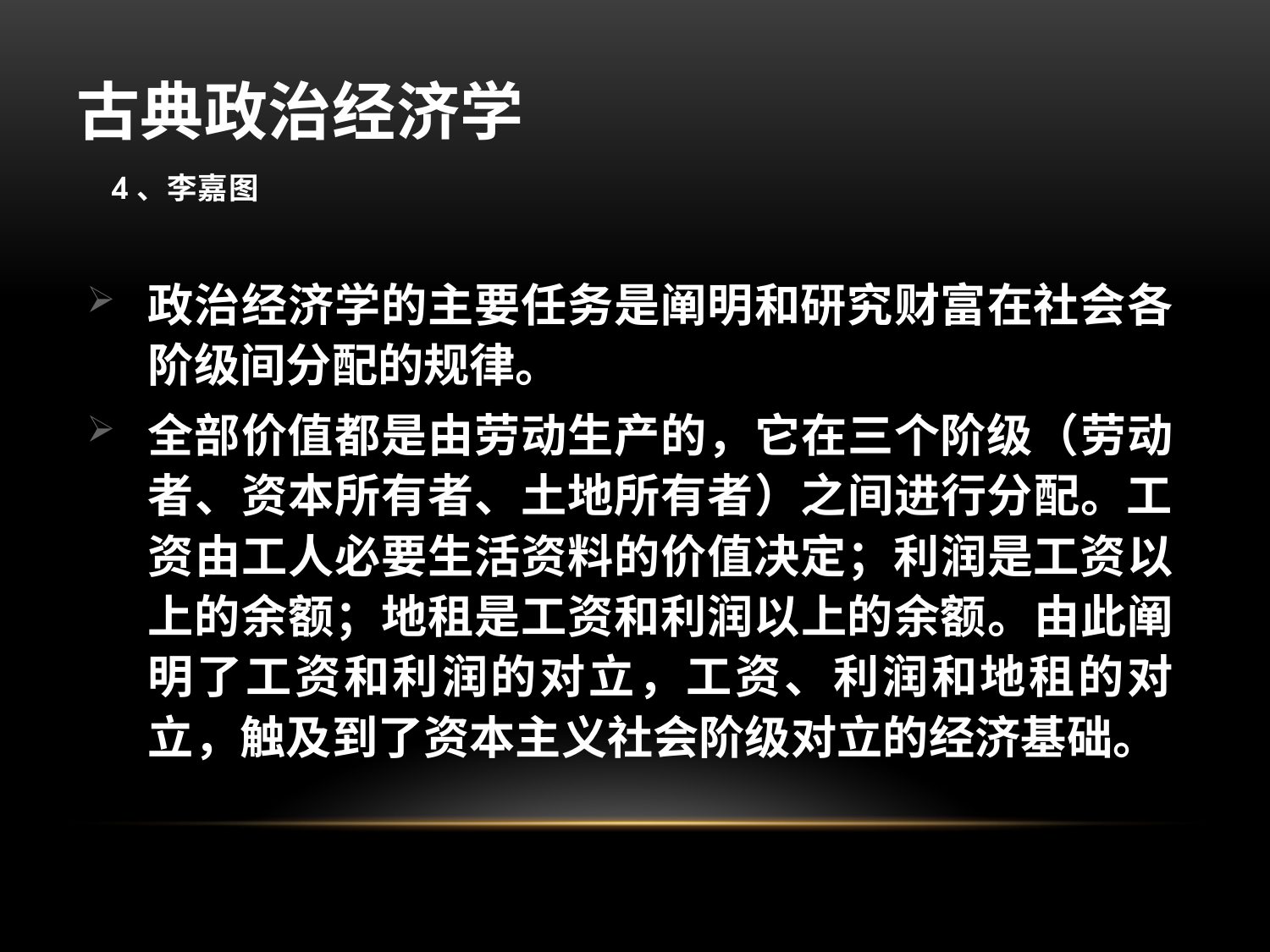

古典政治经济学
    4、李嘉图
政治经济学的主要任务是阐明和研究财富在社会各阶级间分配的规律。
全部价值都是由劳动生产的，它在三个阶级（劳动者、资本所有者、土地所有者）之间进行分配。工资由工人必要生活资料的价值决定；利润是工资以上的余额；地租是工资和利润以上的余额。由此阐明了工资和利润的对立，工资、利润和地租的对立，触及到了资本主义社会阶级对立的经济基础。